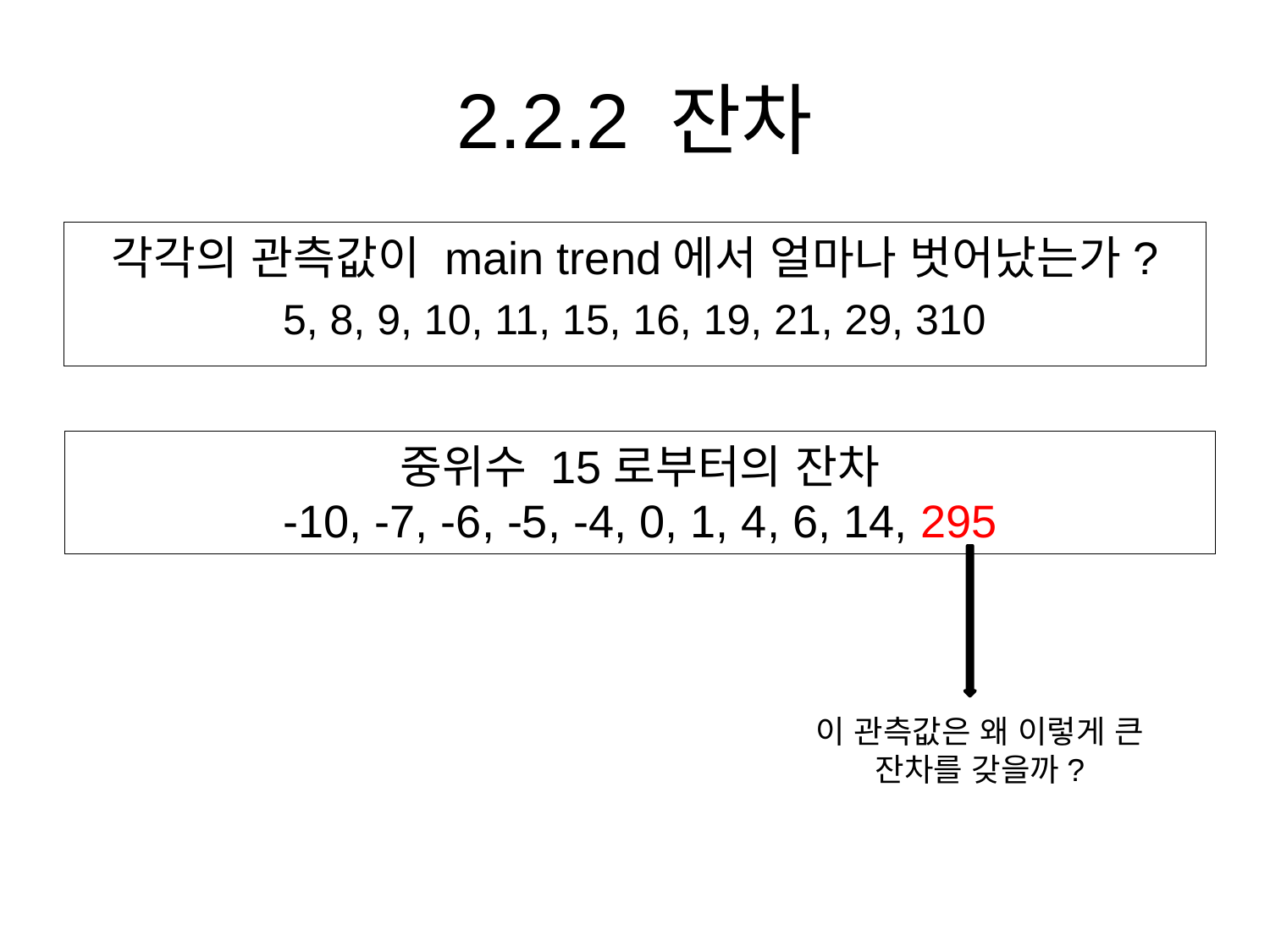

# 2.2.2 잔차
각각의 관측값이 main trend에서 얼마나 벗어났는가?
5, 8, 9, 10, 11, 15, 16, 19, 21, 29, 310
중위수 15로부터의 잔차
-10, -7, -6, -5, -4, 0, 1, 4, 6, 14, 295

이 관측값은 왜 이렇게 큰 잔차를 갖을까?